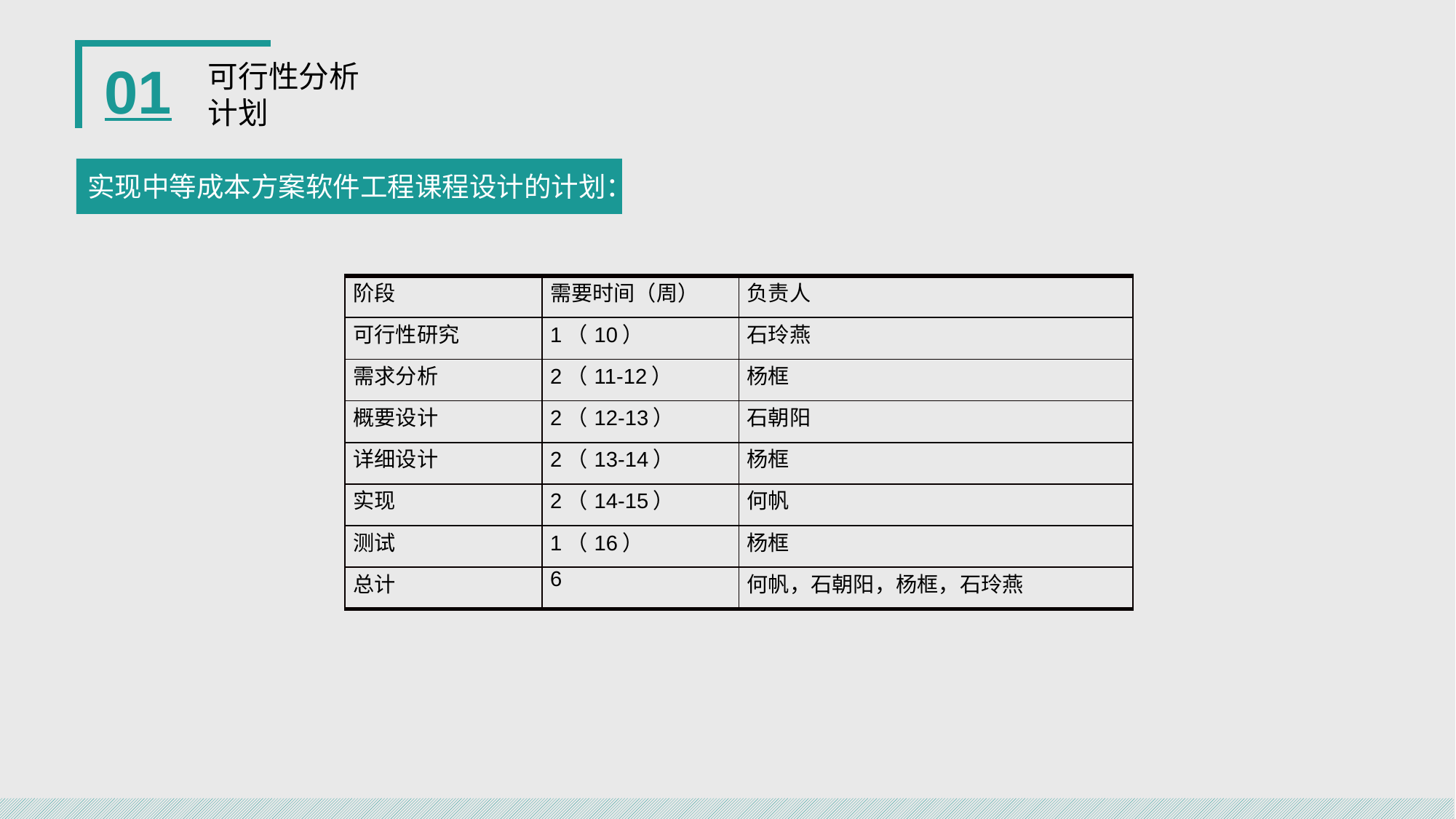

01
可行性分析
计划

实现中等成本方案软件工程课程设计的计划：
| 阶段 | 需要时间（周） | 负责人 |
| --- | --- | --- |
| 可行性研究 | 1（10） | 石玲燕 |
| 需求分析 | 2（11-12） | 杨框 |
| 概要设计 | 2（12-13） | 石朝阳 |
| 详细设计 | 2（13-14） | 杨框 |
| 实现 | 2（14-15） | 何帆 |
| 测试 | 1（16） | 杨框 |
| 总计 | 6 | 何帆，石朝阳，杨框，石玲燕 |